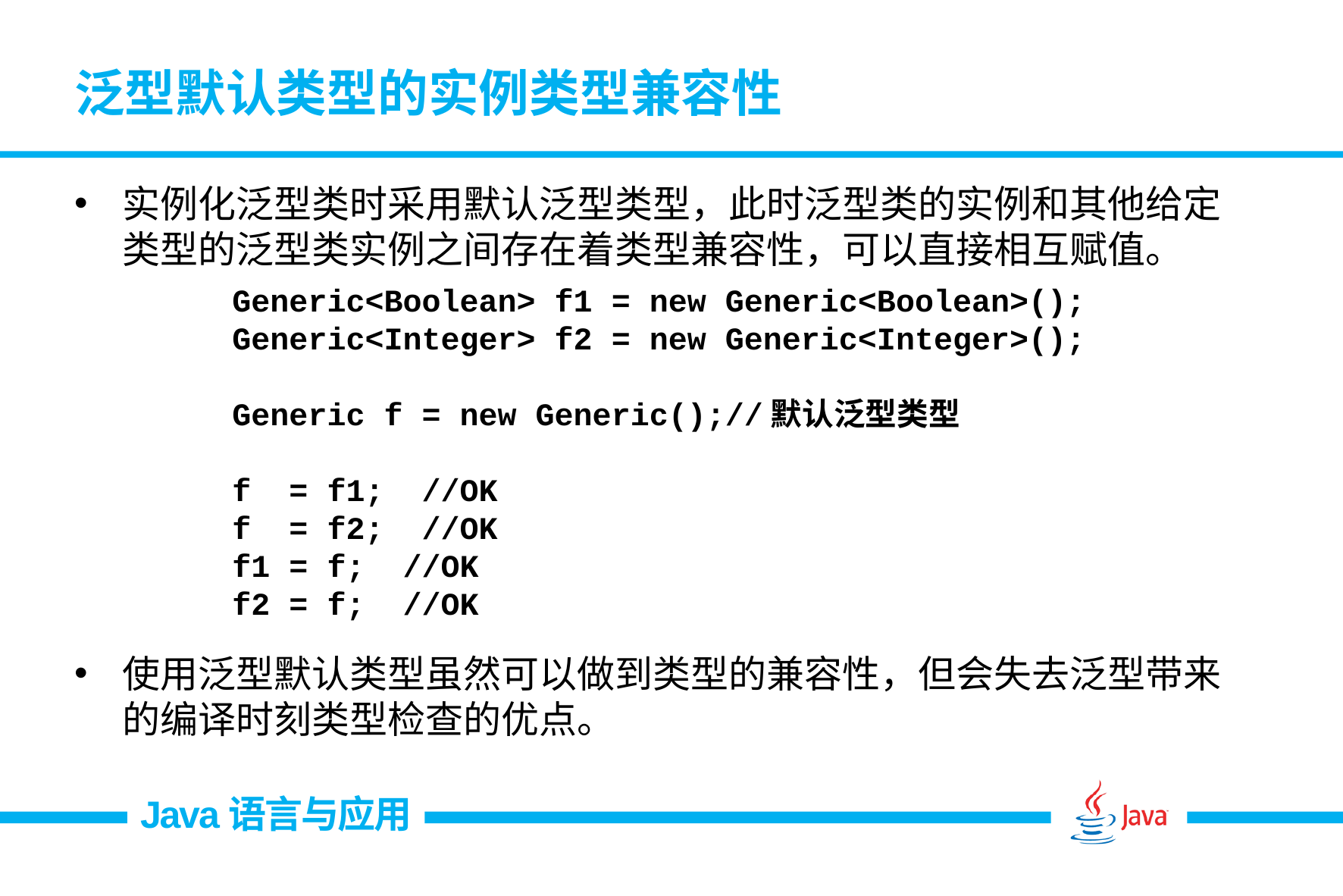

# 泛型默认类型的实例类型兼容性
实例化泛型类时采用默认泛型类型，此时泛型类的实例和其他给定类型的泛型类实例之间存在着类型兼容性，可以直接相互赋值。

使用泛型默认类型虽然可以做到类型的兼容性，但会失去泛型带来的编译时刻类型检查的优点。
Generic<Boolean> f1 = new Generic<Boolean>();
Generic<Integer> f2 = new Generic<Integer>();

Generic f = new Generic();//默认泛型类型

f  = f1;  //OK
f  = f2;  //OK
f1 = f;  //OK
f2 = f;  //OK